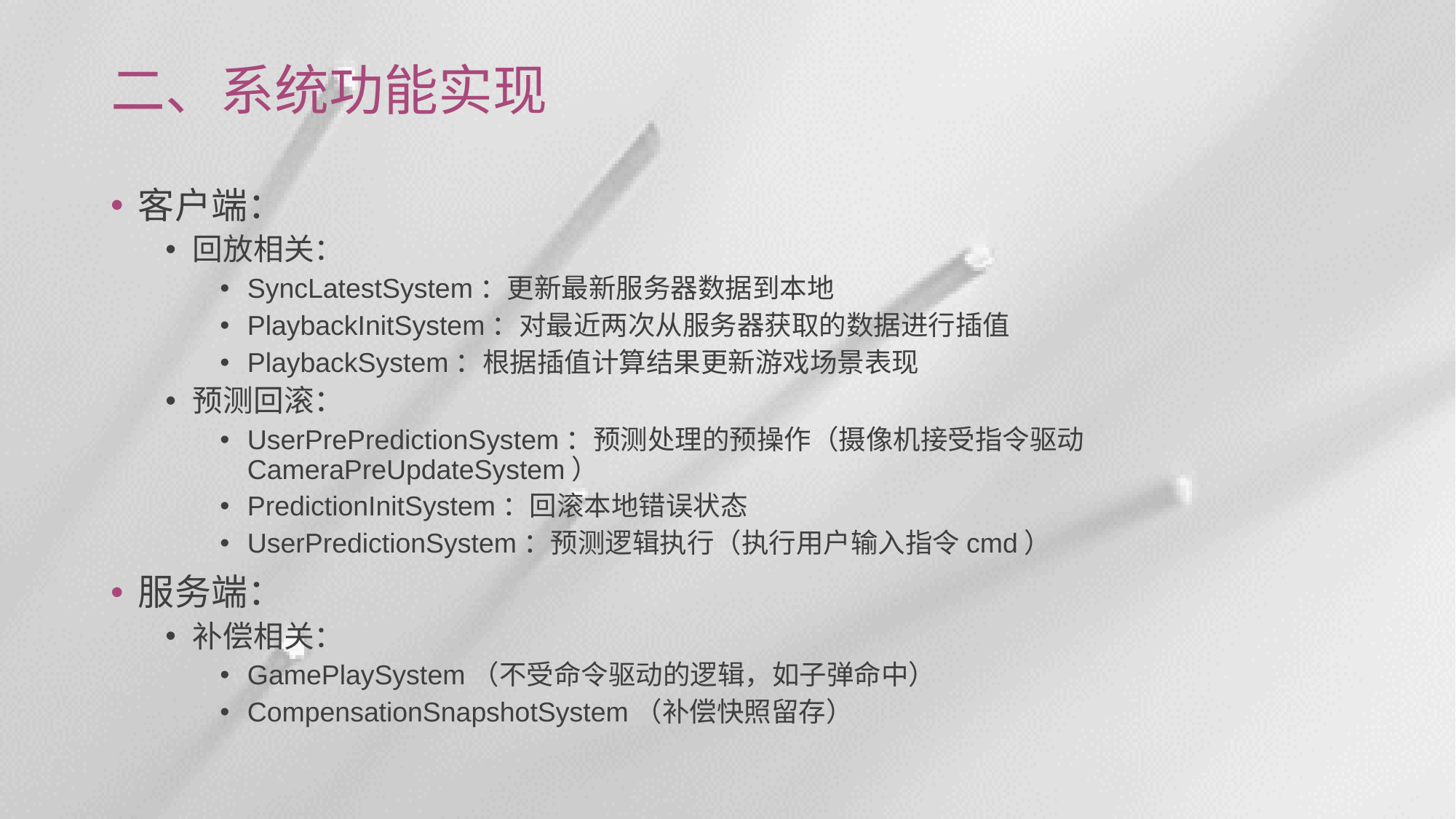

# 二、系统功能实现
客户端：
回放相关：
SyncLatestSystem：更新最新服务器数据到本地
PlaybackInitSystem：对最近两次从服务器获取的数据进行插值
PlaybackSystem：根据插值计算结果更新游戏场景表现
预测回滚：
UserPrePredictionSystem：预测处理的预操作（摄像机接受指令驱动	CameraPreUpdateSystem）
PredictionInitSystem：回滚本地错误状态
UserPredictionSystem：预测逻辑执行（执行用户输入指令cmd）
服务端：
补偿相关：
GamePlaySystem（不受命令驱动的逻辑，如子弹命中）
CompensationSnapshotSystem（补偿快照留存）